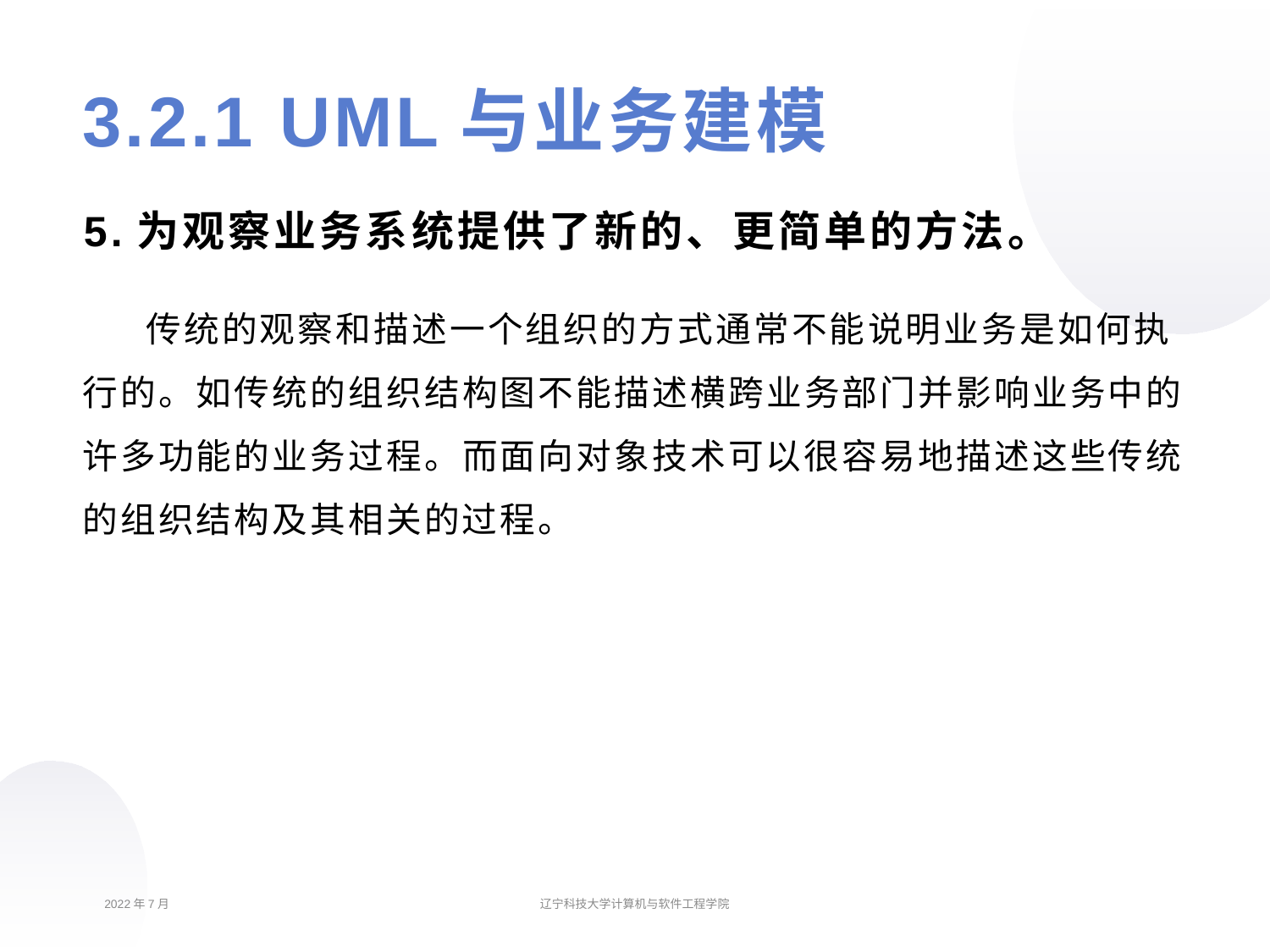

# 3.2.1 UML与业务建模
5.为观察业务系统提供了新的、更简单的方法。

传统的观察和描述一个组织的方式通常不能说明业务是如何执行的。如传统的组织结构图不能描述横跨业务部门并影响业务中的许多功能的业务过程。而面向对象技术可以很容易地描述这些传统的组织结构及其相关的过程。

2022年7月
辽宁科技大学计算机与软件工程学院
39